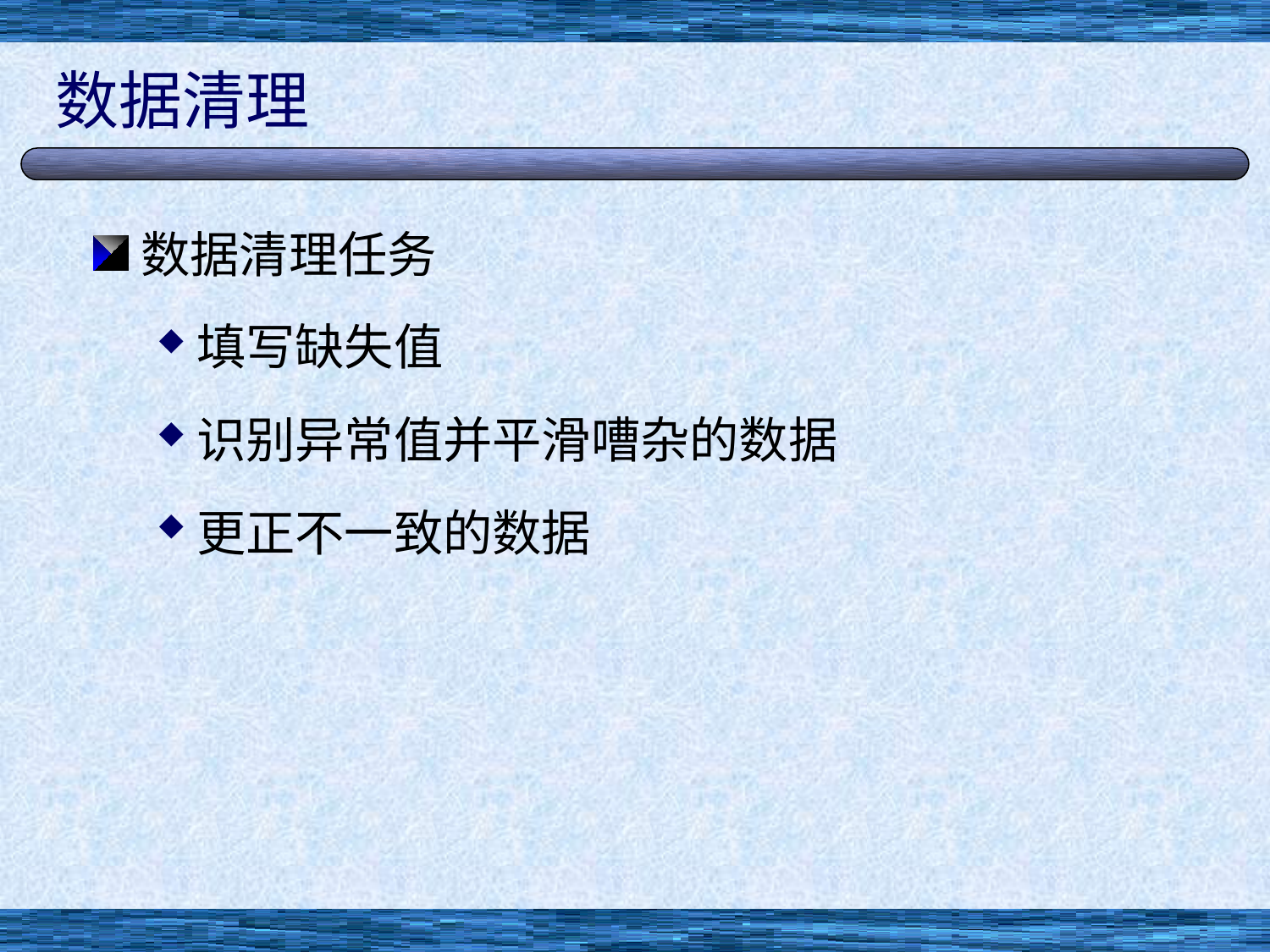

# 数据清理
数据清理任务
填写缺失值
识别异常值并平滑嘈杂的数据
更正不一致的数据